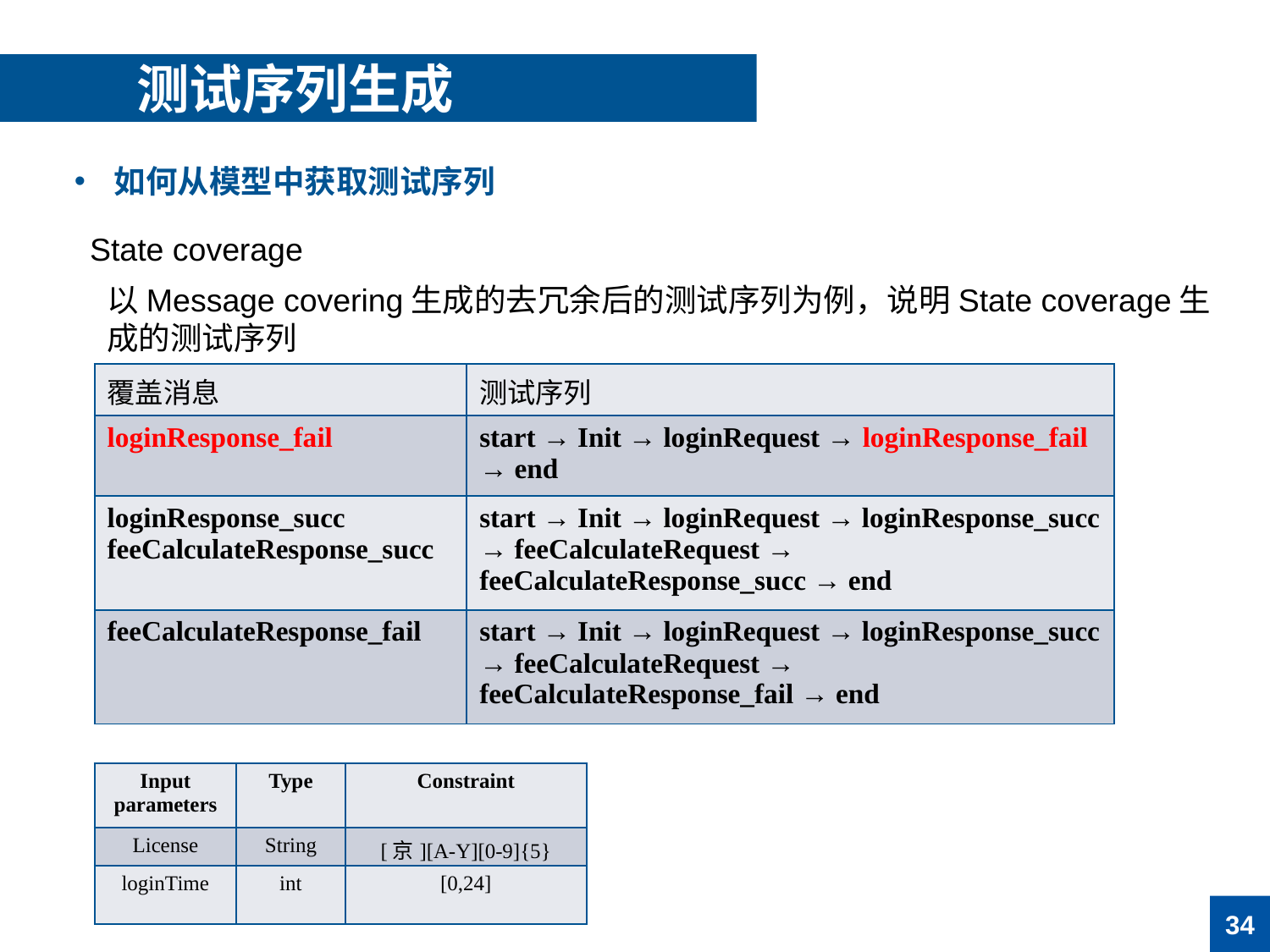

测试序列生成
如何从模型中获取测试序列
State coverage
以Message covering生成的去冗余后的测试序列为例，说明State coverage生成的测试序列
| 覆盖消息 | 测试序列 |
| --- | --- |
| loginResponse\_fail | start → Init → loginRequest → loginResponse\_fail → end |
| loginResponse\_succ feeCalculateResponse\_succ | start → Init → loginRequest → loginResponse\_succ → feeCalculateRequest → feeCalculateResponse\_succ → end |
| feeCalculateResponse\_fail | start → Init → loginRequest → loginResponse\_succ → feeCalculateRequest → feeCalculateResponse\_fail → end |
| Input parameters | Type | Constraint |
| --- | --- | --- |
| License | String | [京][A-Y][0-9]{5} |
| loginTime | int | [0,24] |
34